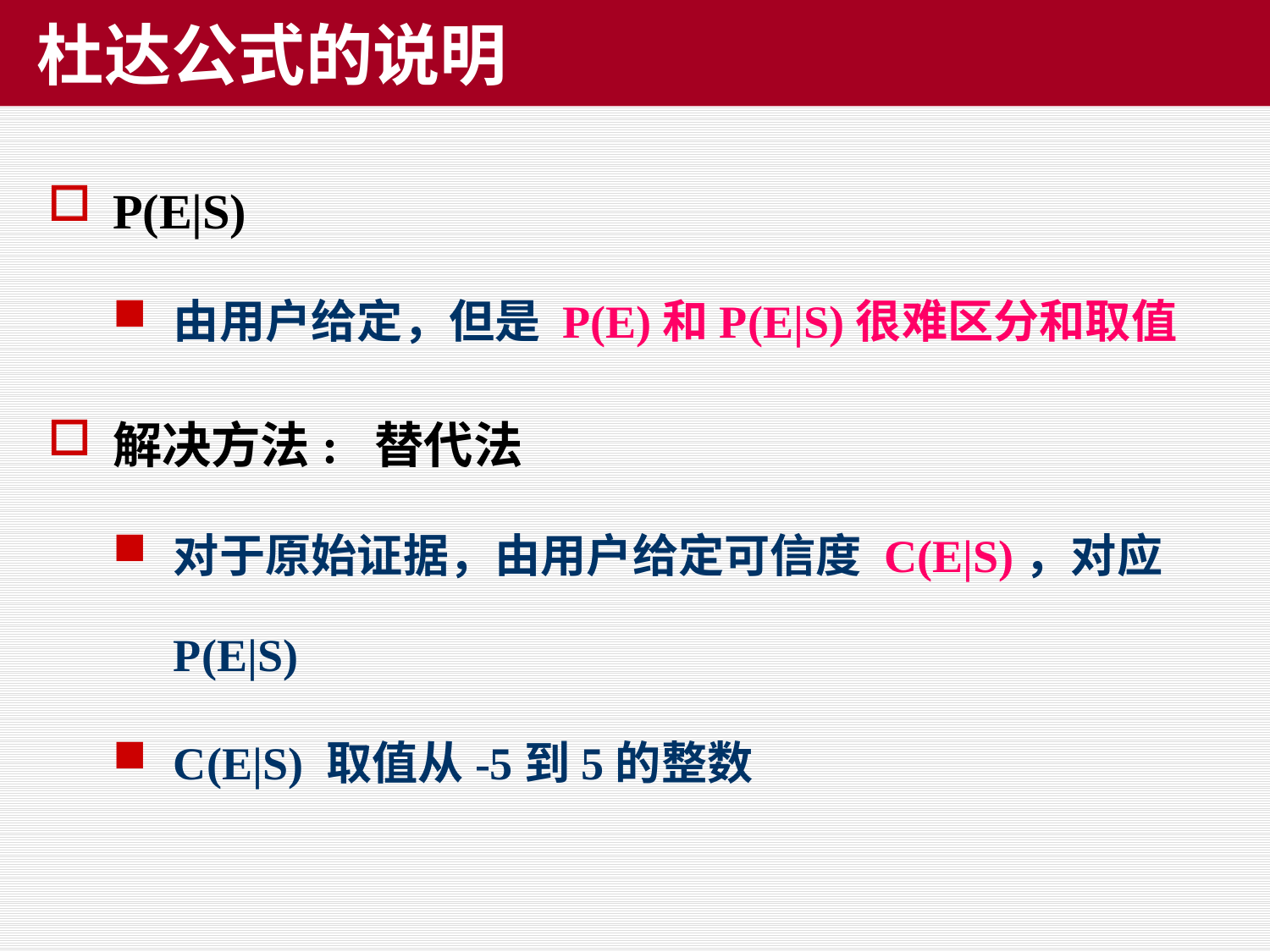

# 杜达公式的说明
P(E|S)
由用户给定，但是 P(E)和P(E|S)很难区分和取值
解决方法:  替代法
对于原始证据，由用户给定可信度 C(E|S)，对应P(E|S)
C(E|S) 取值从-5到5的整数